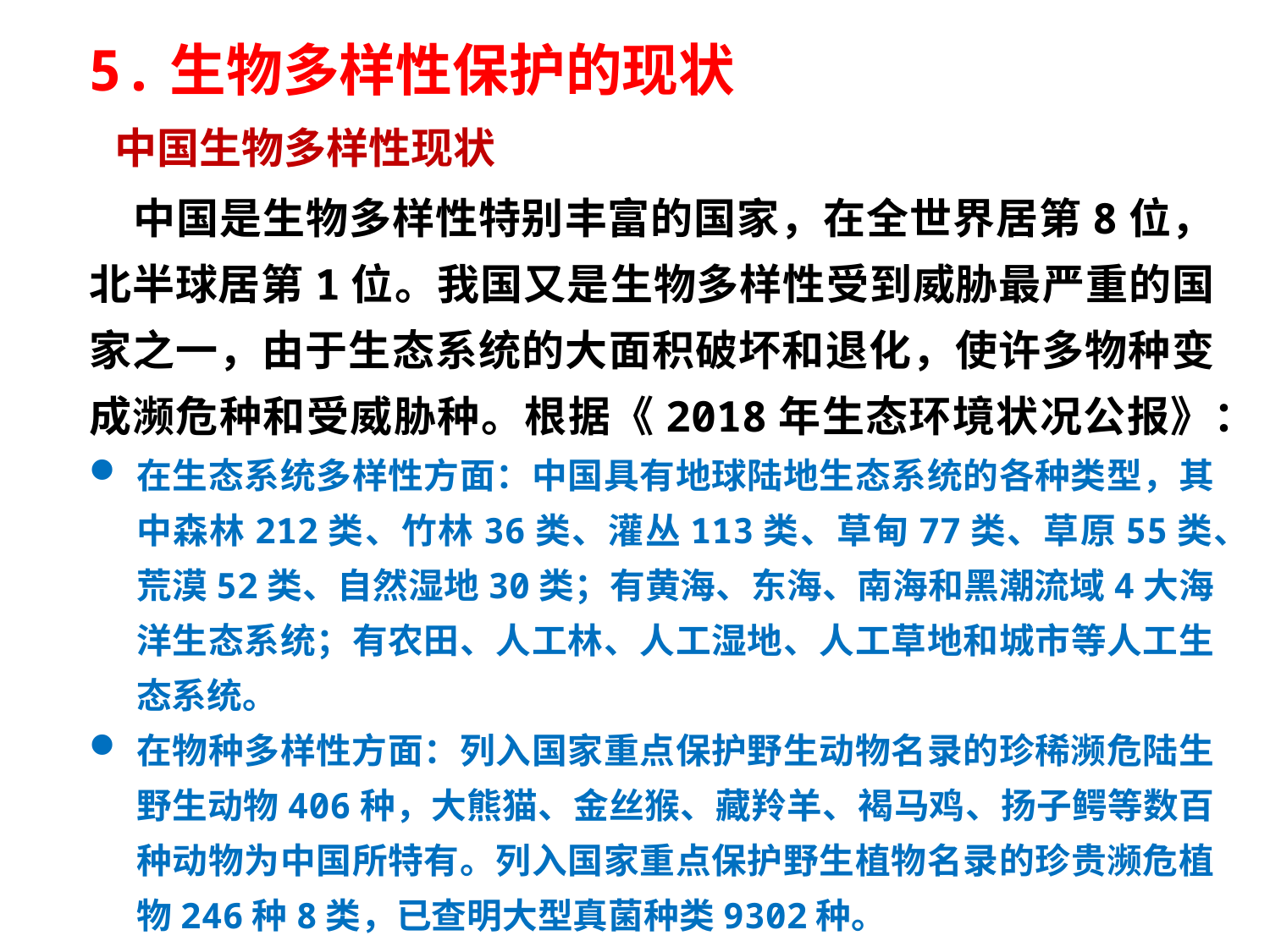

5.生物多样性保护的现状
中国生物多样性现状
    中国是生物多样性特别丰富的国家，在全世界居第8位，北半球居第1位。我国又是生物多样性受到威胁最严重的国家之一，由于生态系统的大面积破坏和退化，使许多物种变成濒危种和受威胁种。根据《2018年生态环境状况公报》：
在生态系统多样性方面：中国具有地球陆地生态系统的各种类型，其中森林212类、竹林36类、灌丛113类、草甸77类、草原55类、荒漠52类、自然湿地30类；有黄海、东海、南海和黑潮流域4大海洋生态系统；有农田、人工林、人工湿地、人工草地和城市等人工生态系统。
在物种多样性方面：列入国家重点保护野生动物名录的珍稀濒危陆生野生动物406种，大熊猫、金丝猴、藏羚羊、褐马鸡、扬子鳄等数百种动物为中国所特有。列入国家重点保护野生植物名录的珍贵濒危植物246种8类，已查明大型真菌种类9302种。
41